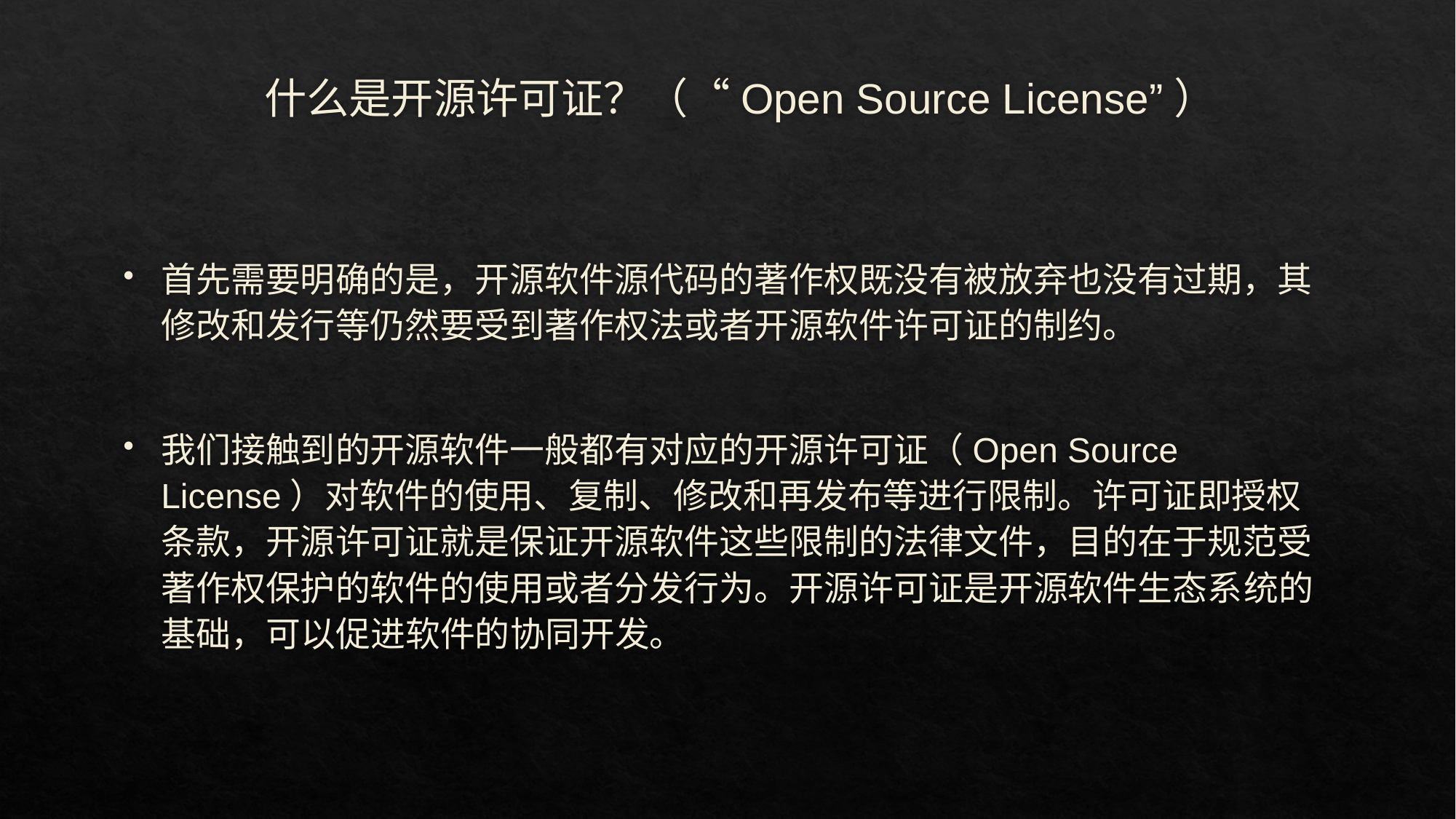

# 什么是开源许可证？（“Open Source License”）
首先需要明确的是，开源软件源代码的著作权既没有被放弃也没有过期，其修改和发行等仍然要受到著作权法或者开源软件许可证的制约。

我们接触到的开源软件一般都有对应的开源许可证（Open Source License）对软件的使用、复制、修改和再发布等进行限制。许可证即授权条款，开源许可证就是保证开源软件这些限制的法律文件，目的在于规范受著作权保护的软件的使用或者分发行为。开源许可证是开源软件生态系统的基础，可以促进软件的协同开发。